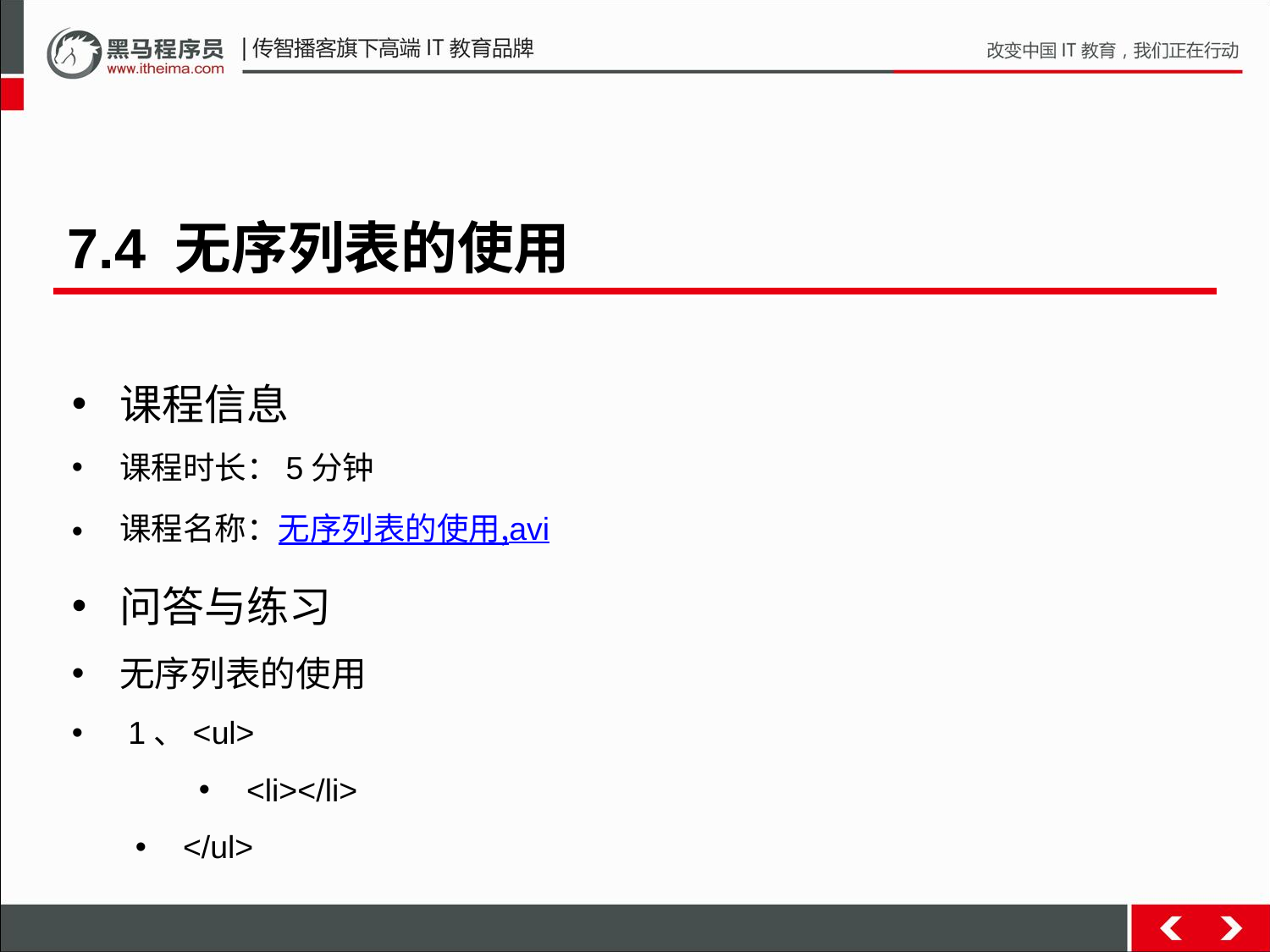

7.4 无序列表的使用
课程信息
课程时长：5分钟
课程名称：无序列表的使用,avi
问答与练习
无序列表的使用
 1、<ul>
<li></li>
</ul>